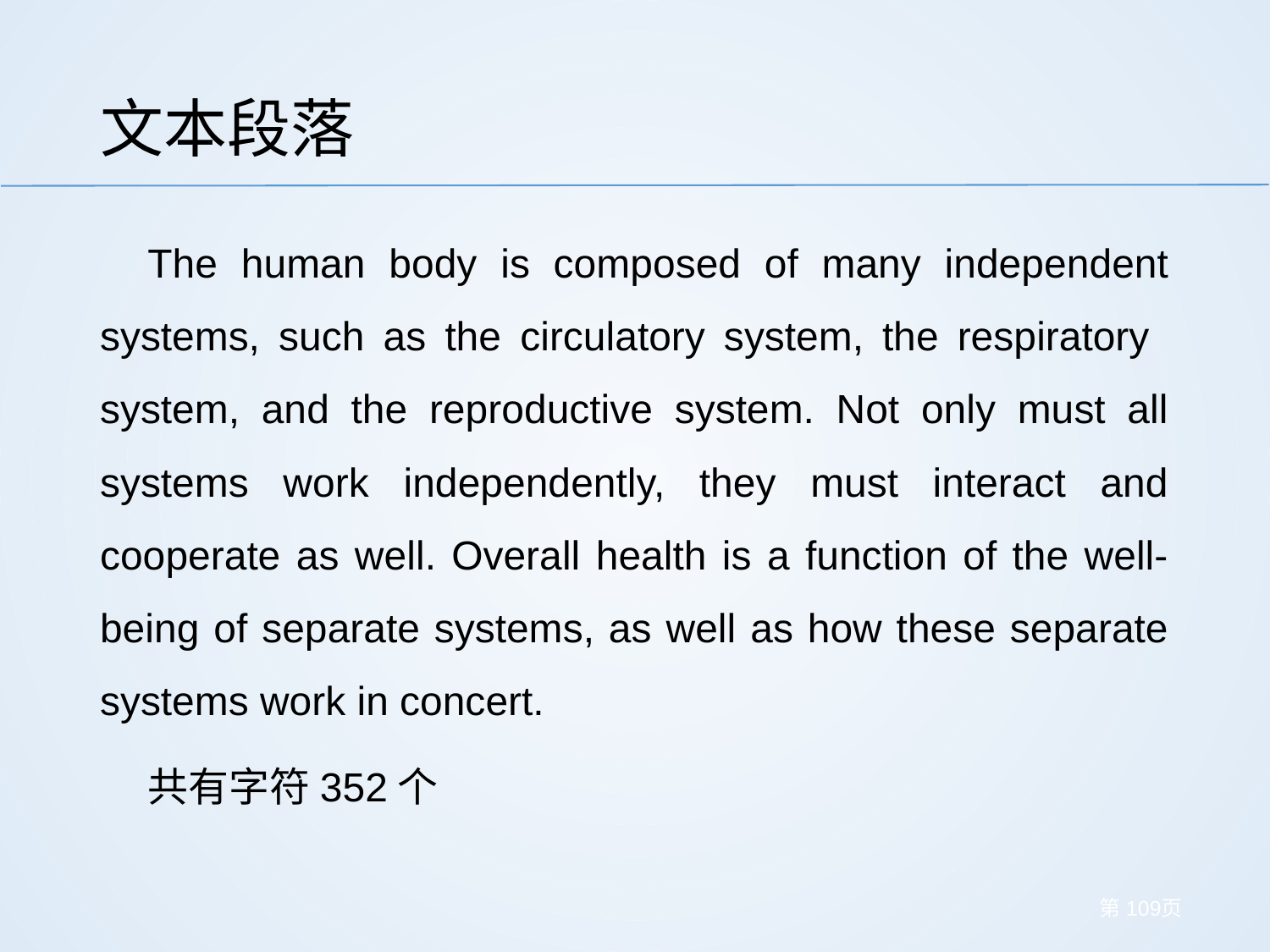

# 文本段落
The human body is composed of many independent systems, such as the circulatory system, the respiratory  system, and the reproductive system. Not only must all systems work independently, they must interact and cooperate as well. Overall health is a function of the well-being of separate systems, as well as how these separate systems work in concert.
共有字符352个
第109页